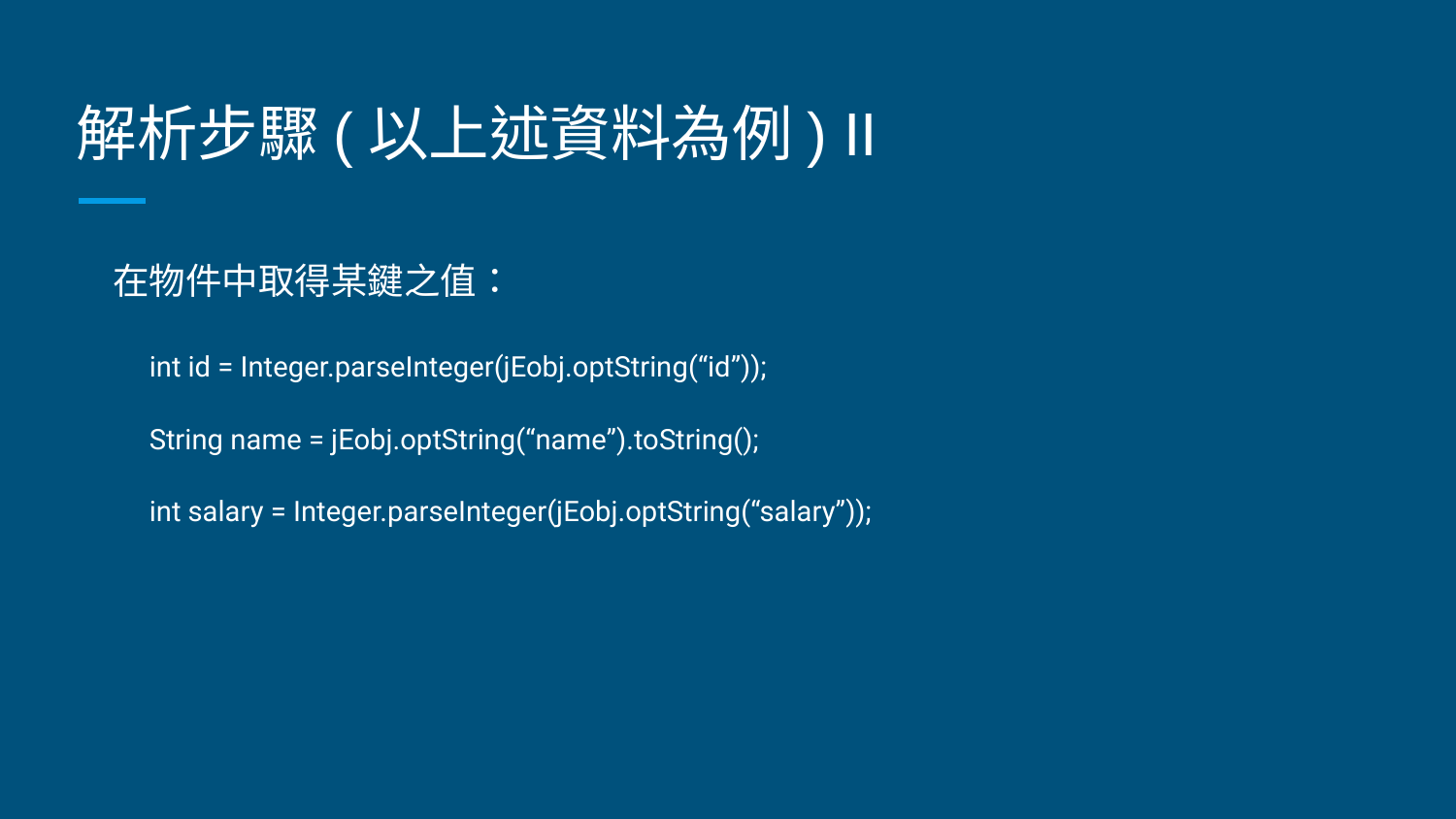

# 解析步驟(以上述資料為例) II
在物件中取得某鍵之值：
	int id = Integer.parseInteger(jEobj.optString(“id”));
	String name = jEobj.optString(“name”).toString();
	int salary = Integer.parseInteger(jEobj.optString(“salary”));